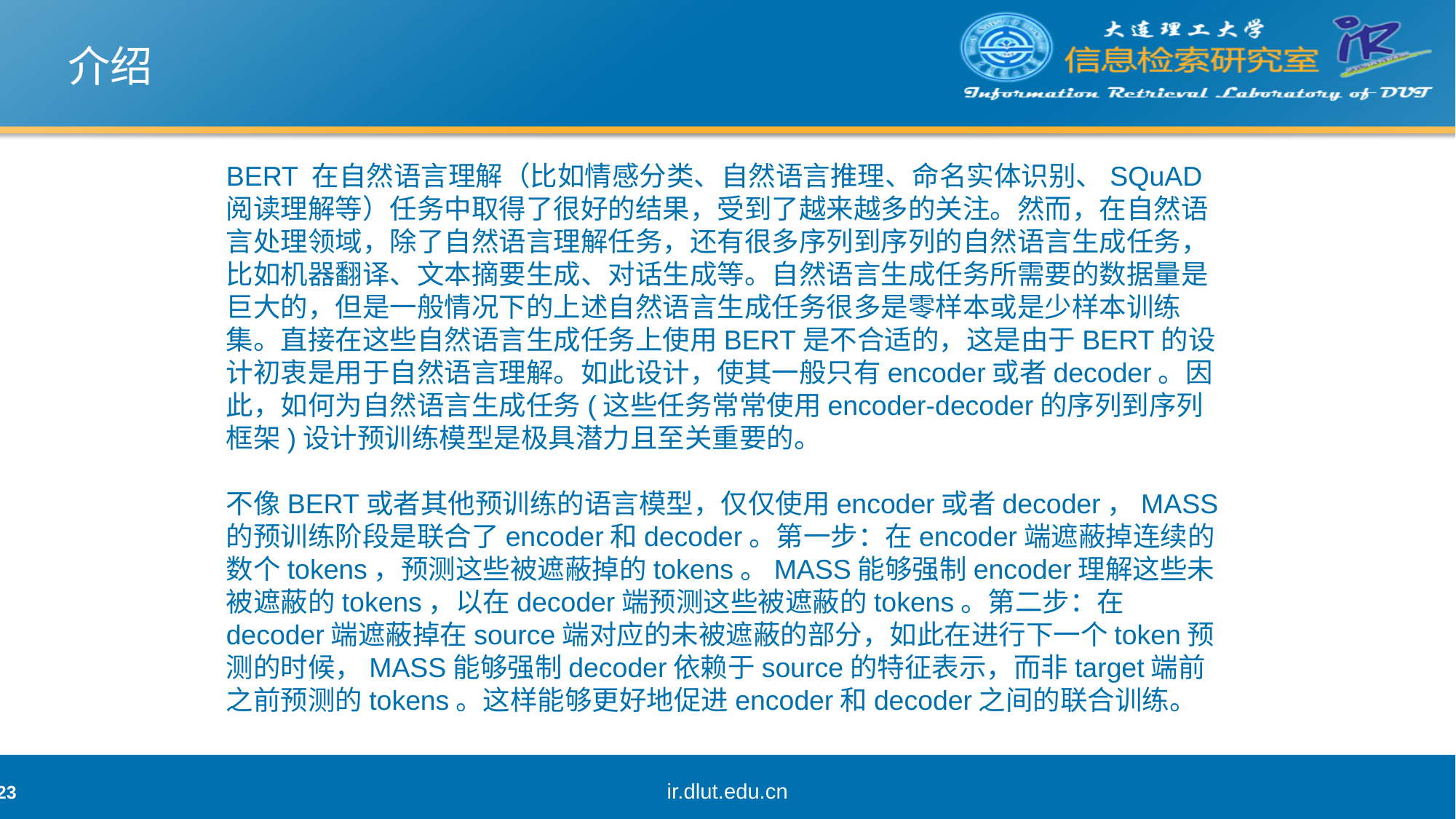

# 介绍
BERT 在自然语言理解（比如情感分类、自然语言推理、命名实体识别、SQuAD 阅读理解等）任务中取得了很好的结果，受到了越来越多的关注。然而，在自然语言处理领域，除了自然语言理解任务，还有很多序列到序列的自然语言生成任务，比如机器翻译、文本摘要生成、对话生成等。自然语言生成任务所需要的数据量是巨大的，但是一般情况下的上述自然语言生成任务很多是零样本或是少样本训练集。直接在这些自然语言生成任务上使用BERT是不合适的，这是由于BERT的设计初衷是用于自然语言理解。如此设计，使其一般只有encoder或者decoder。因此，如何为自然语言生成任务(这些任务常常使用encoder-decoder的序列到序列框架)设计预训练模型是极具潜力且至关重要的。

不像BERT或者其他预训练的语言模型，仅仅使用encoder或者decoder，MASS的预训练阶段是联合了encoder和decoder。第一步：在encoder端遮蔽掉连续的数个tokens，预测这些被遮蔽掉的tokens。MASS能够强制encoder理解这些未被遮蔽的tokens，以在decoder端预测这些被遮蔽的tokens。第二步：在decoder端遮蔽掉在source端对应的未被遮蔽的部分，如此在进行下一个token预测的时候，MASS能够强制decoder依赖于source的特征表示，而非target端前之前预测的tokens。这样能够更好地促进encoder和decoder之间的联合训练。